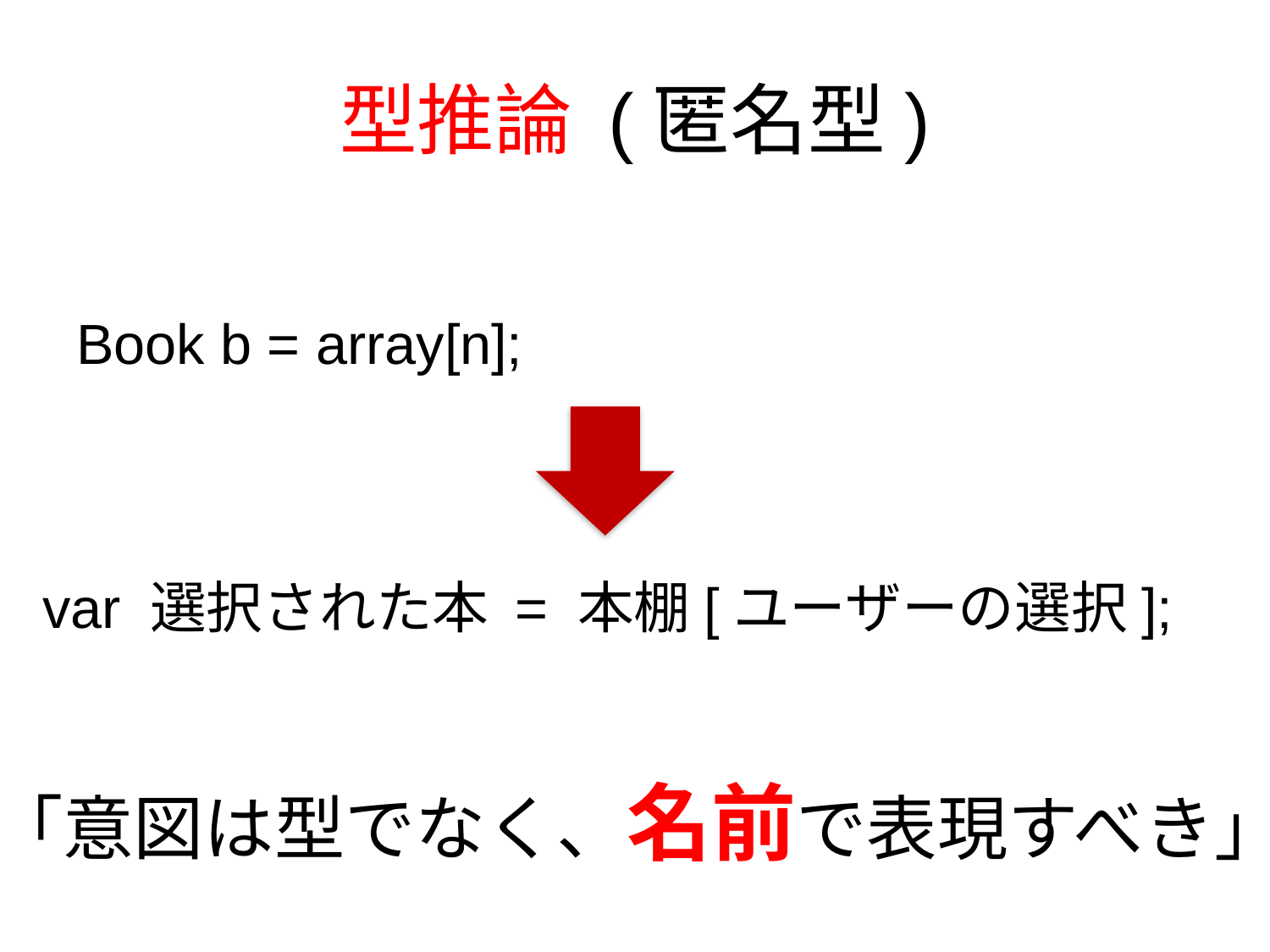

# 型推論 (匿名型)

Book b = array[n];

var 選択された本 = 本棚[ユーザーの選択];
「意図は型でなく、名前で表現すべき」